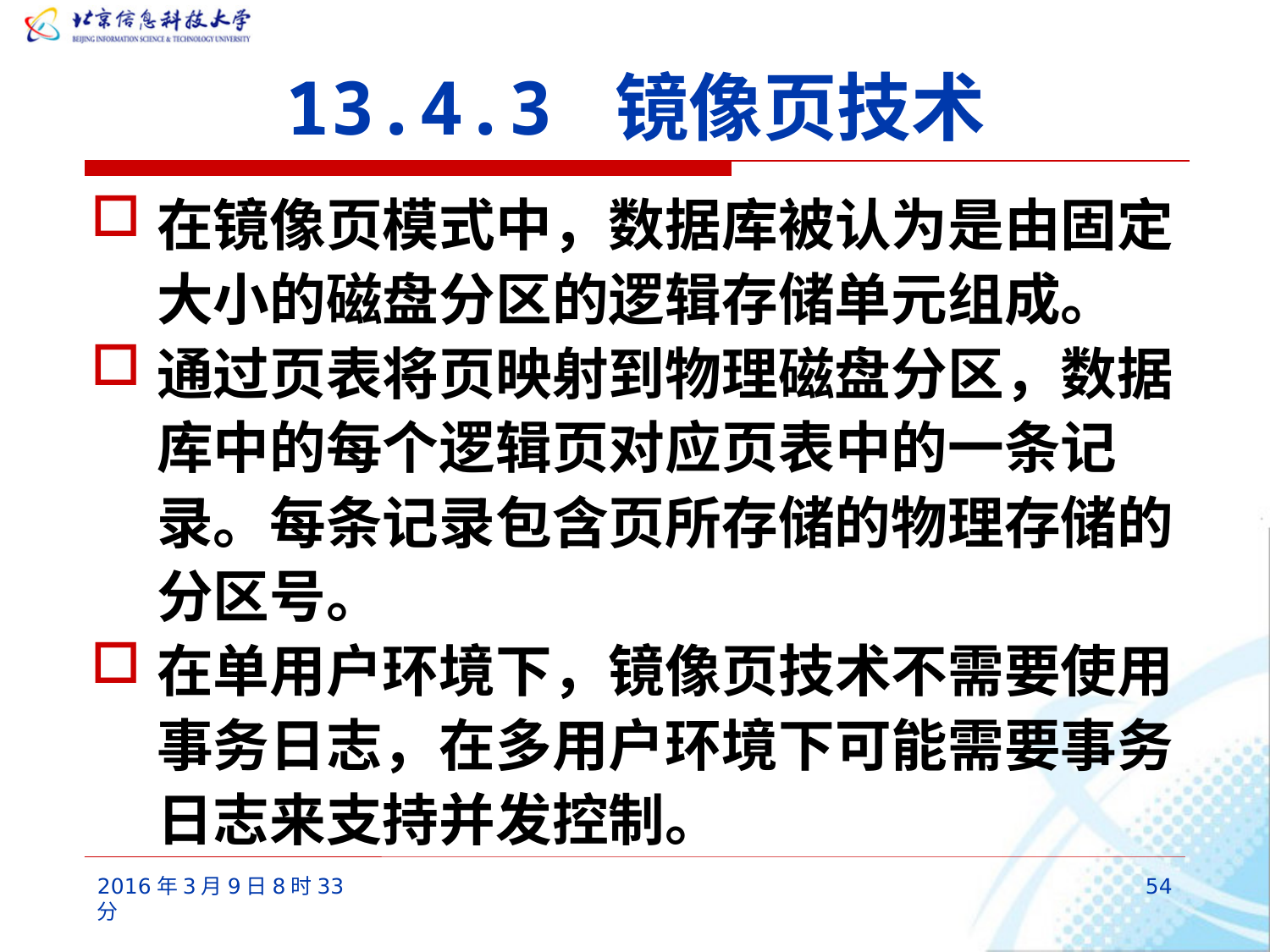

# 13.4.3 镜像页技术
在镜像页模式中，数据库被认为是由固定大小的磁盘分区的逻辑存储单元组成。
通过页表将页映射到物理磁盘分区，数据库中的每个逻辑页对应页表中的一条记录。每条记录包含页所存储的物理存储的分区号。
在单用户环境下，镜像页技术不需要使用事务日志，在多用户环境下可能需要事务日志来支持并发控制。
2016年3月9日8时33分
54